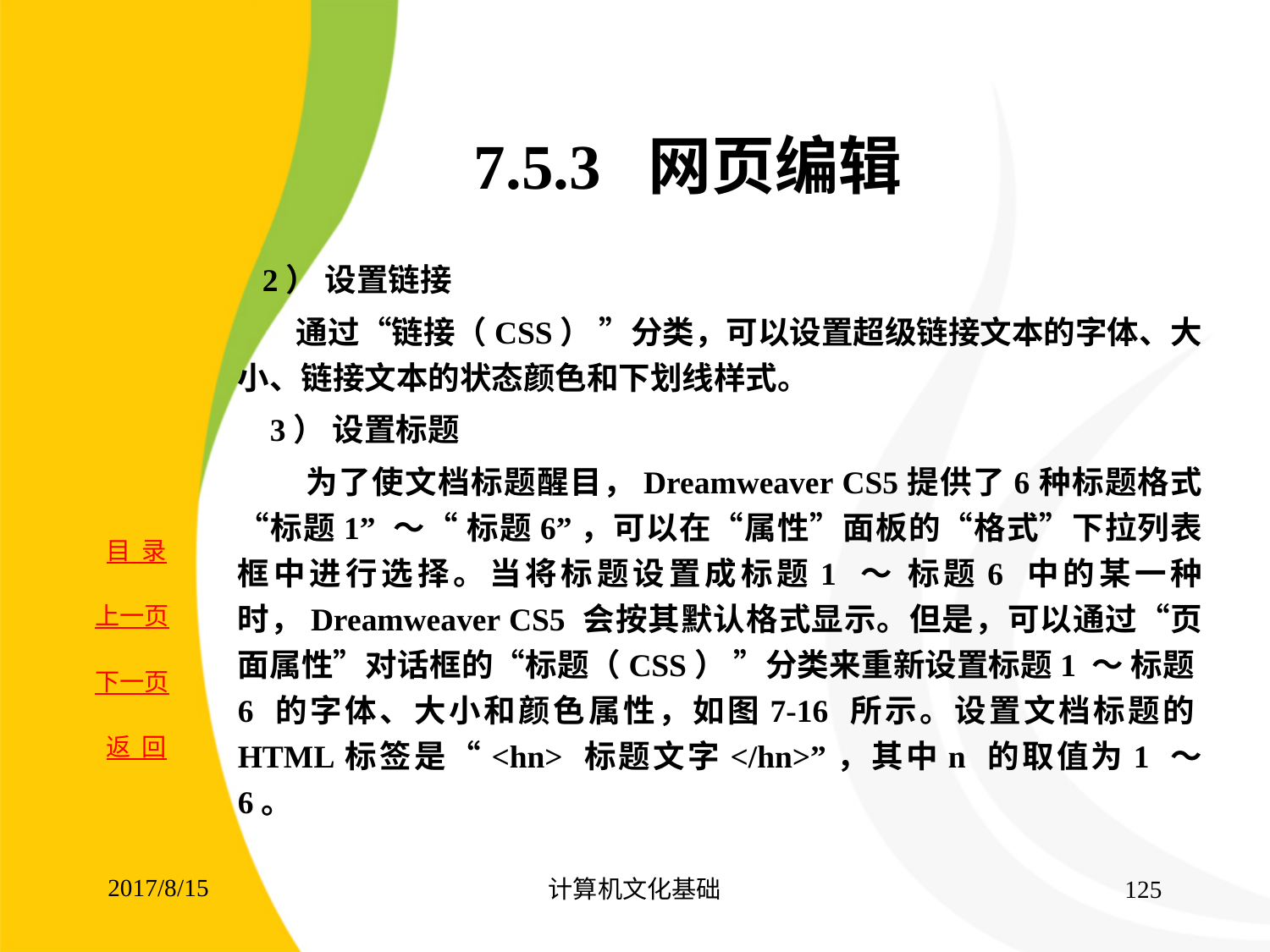

# 7.5.3  网页编辑
         2） 设置链接
       通过“链接（CSS） ”分类，可以设置超级链接文本的字体、大小、链接文本的状态颜色和下划线样式。
    3） 设置标题
       为了使文档标题醒目，Dreamweaver CS5提供了6种标题格式“标题1” ～“ 标题6”，可以在“属性”面板的“格式”下拉列表框中进行选择。当将标题设置成标题1 ～ 标题6 中的某一种时，Dreamweaver CS5 会按其默认格式显示。但是，可以通过“页面属性”对话框的“标题（CSS） ”分类来重新设置标题1 ～ 标题6 的字体、大小和颜色属性，如图7-16 所示。设置文档标题的HTML标签是“<hn> 标题文字</hn>”，其中n 的取值为1 ～ 6。
2017/8/15
计算机文化基础
125